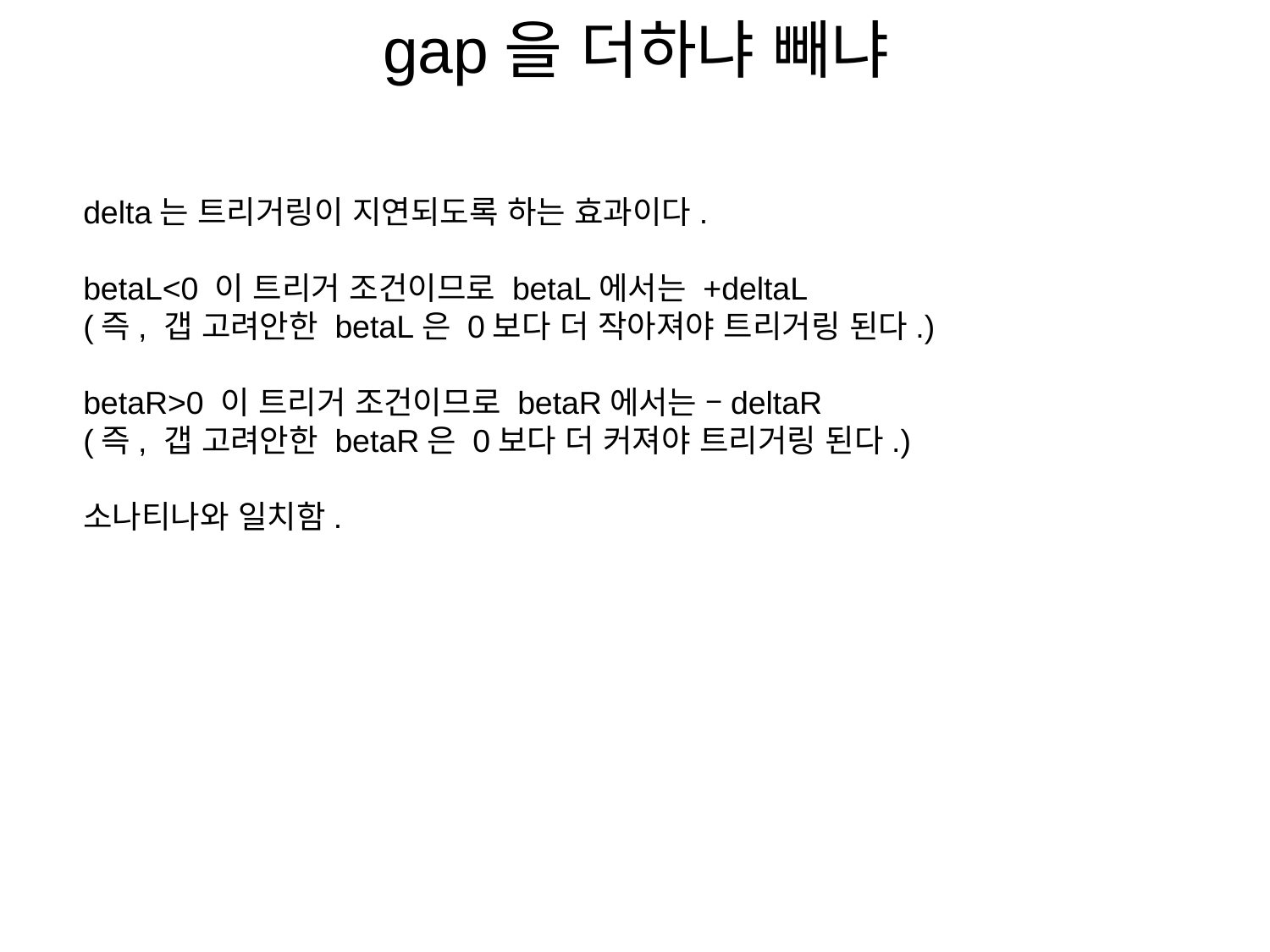

# gap을 더하냐 빼냐
delta는 트리거링이 지연되도록 하는 효과이다.

betaL<0 이 트리거 조건이므로 betaL에서는 +deltaL
(즉, 갭 고려안한 betaL은 0보다 더 작아져야 트리거링 된다.)

betaR>0 이 트리거 조건이므로 betaR에서는 –deltaR
(즉, 갭 고려안한 betaR은 0보다 더 커져야 트리거링 된다.)

소나티나와 일치함.